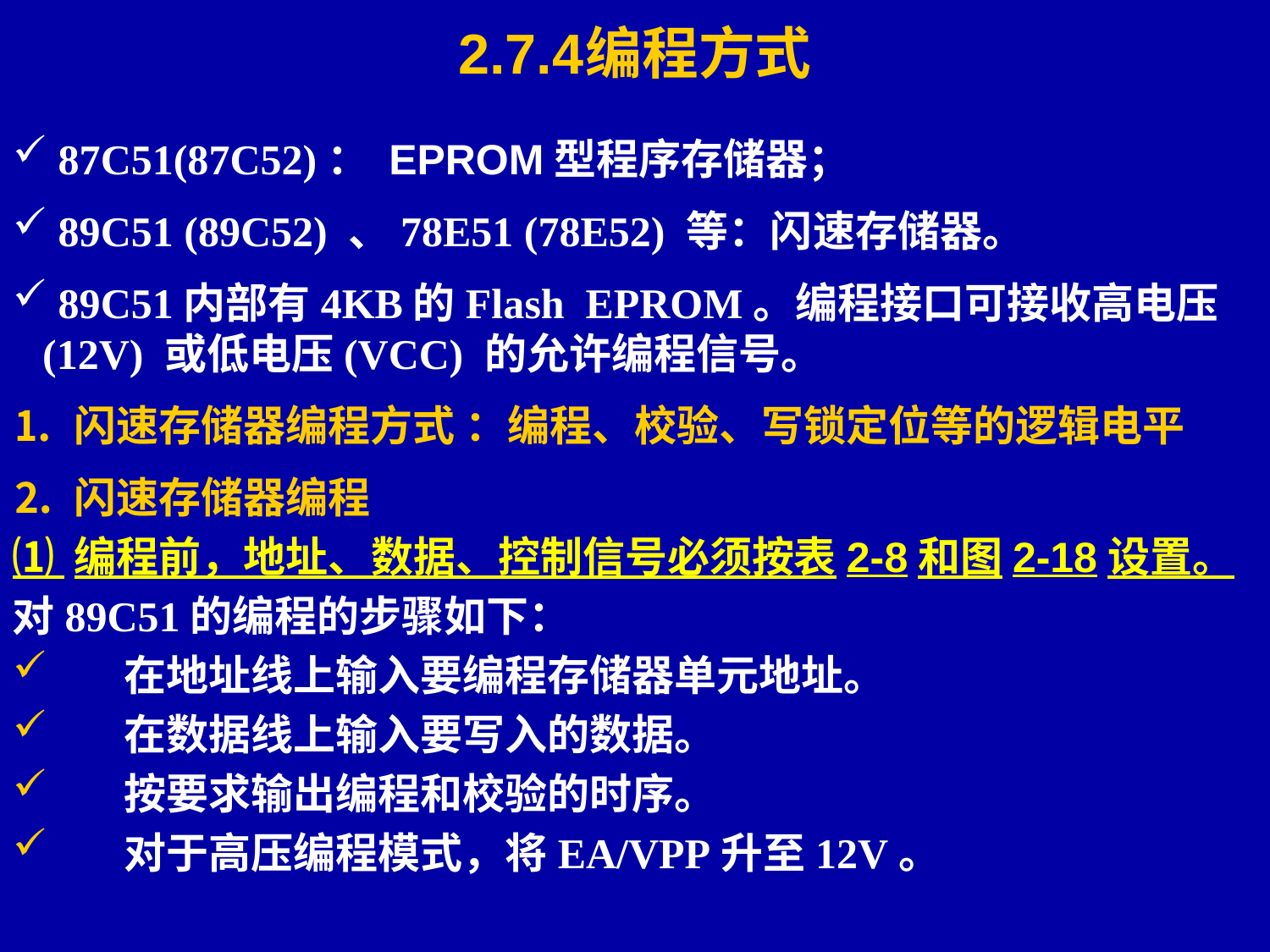

2.7.4	编程方式

 87C51(87C52)： EPROM型程序存储器；
 89C51 (89C52) 、78E51 (78E52) 等：闪速存储器。
 89C51内部有4KB的Flash  EPROM。编程接口可接收高电压(12V) 或低电压(VCC) 的允许编程信号。
⒈ 闪速存储器编程方式 ：编程、校验、写锁定位等的逻辑电平
⒉ 闪速存储器编程
⑴ 编程前，地址、数据、控制信号必须按表2-8和图2-18设置。
对89C51的编程的步骤如下：
       在地址线上输入要编程存储器单元地址。
       在数据线上输入要写入的数据。
       按要求输出编程和校验的时序。
       对于高压编程模式，将EA/VPP升至12V。